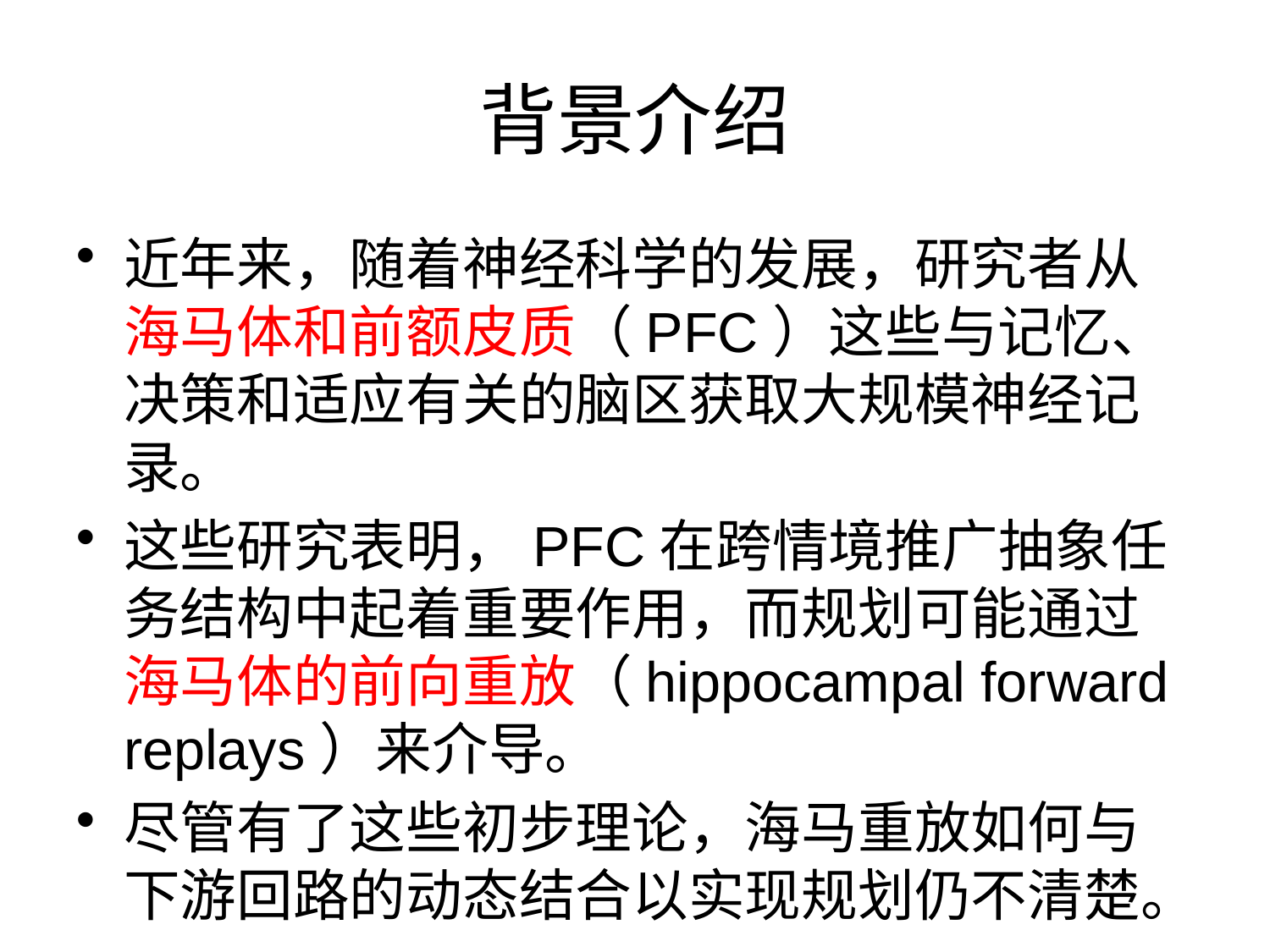

# 背景介绍
近年来，随着神经科学的发展，研究者从海马体和前额皮质（PFC）这些与记忆、决策和适应有关的脑区获取大规模神经记录。
这些研究表明，PFC在跨情境推广抽象任务结构中起着重要作用，而规划可能通过海马体的前向重放（hippocampal forward replays）来介导。
尽管有了这些初步理论，海马重放如何与下游回路的动态结合以实现规划仍不清楚。